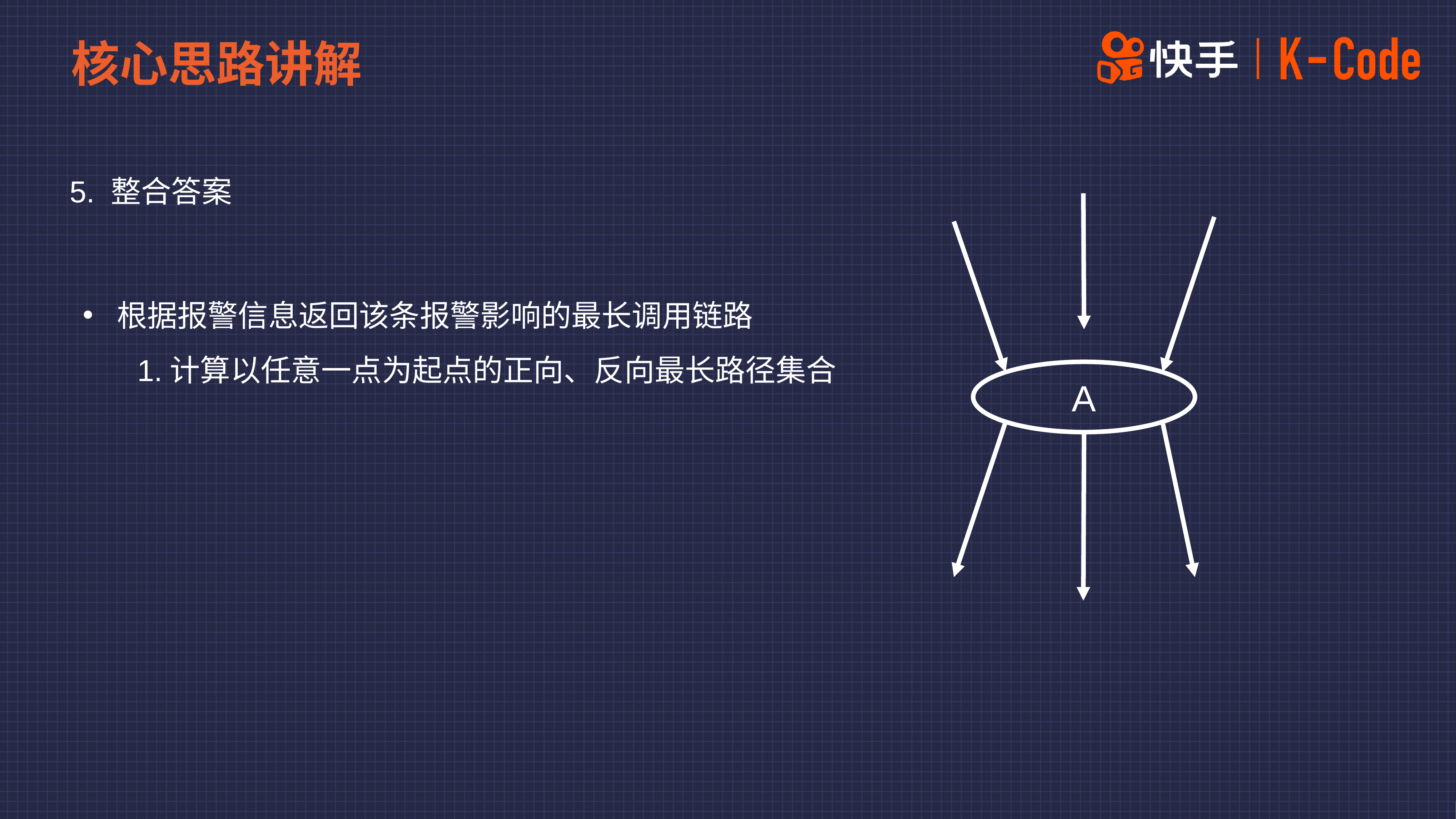

核心思路讲解
5. 整合答案
根据报警信息返回该条报警影响的最长调用链路
	1.计算以任意一点为起点的正向、反向最长路径集合
A